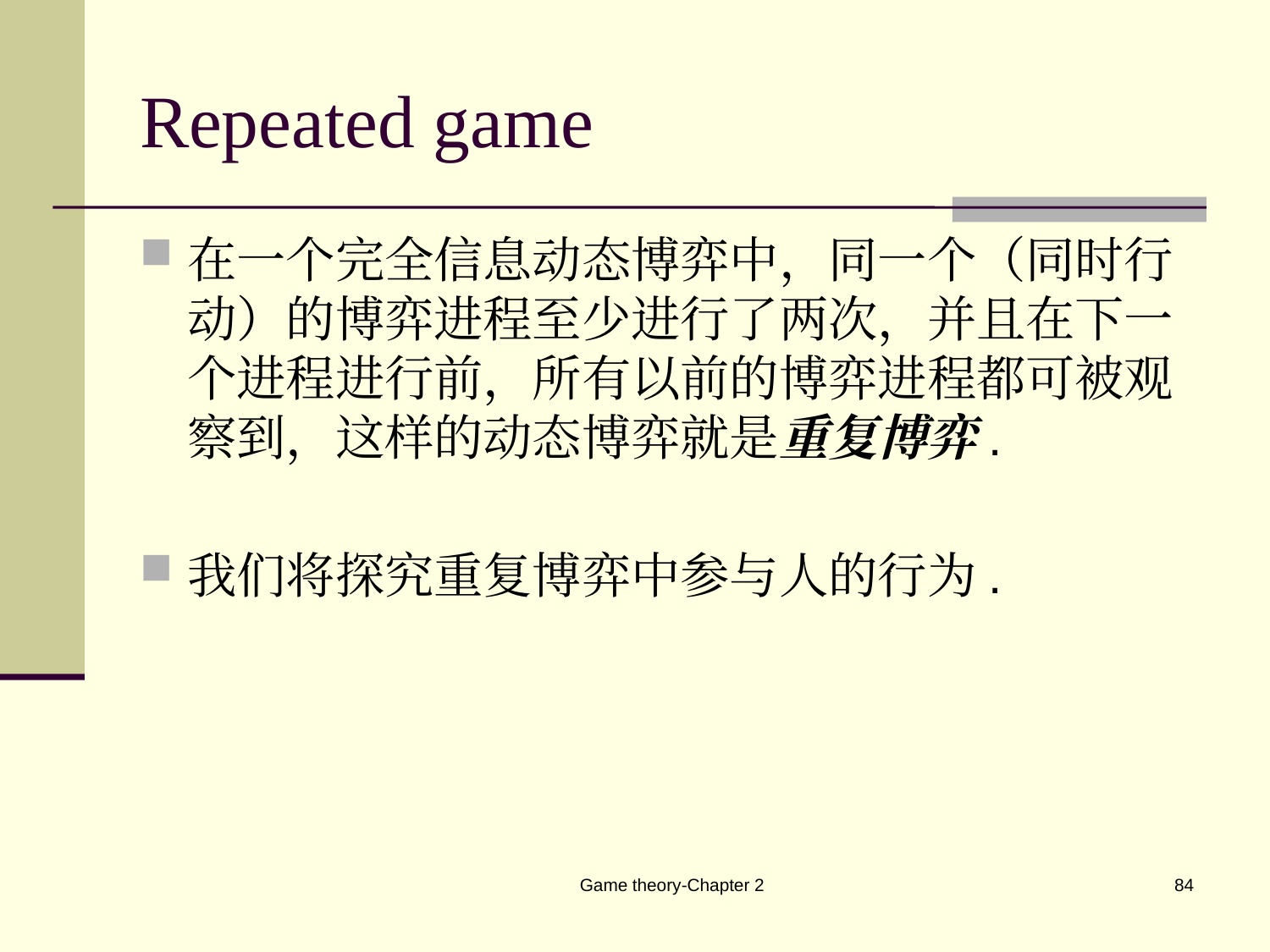

# Repeated game
在一个完全信息动态博弈中，同一个（同时行动）的博弈进程至少进行了两次，并且在下一个进程进行前，所有以前的博弈进程都可被观察到，这样的动态博弈就是重复博弈.

我们将探究重复博弈中参与人的行为.
Game theory-Chapter 2
84